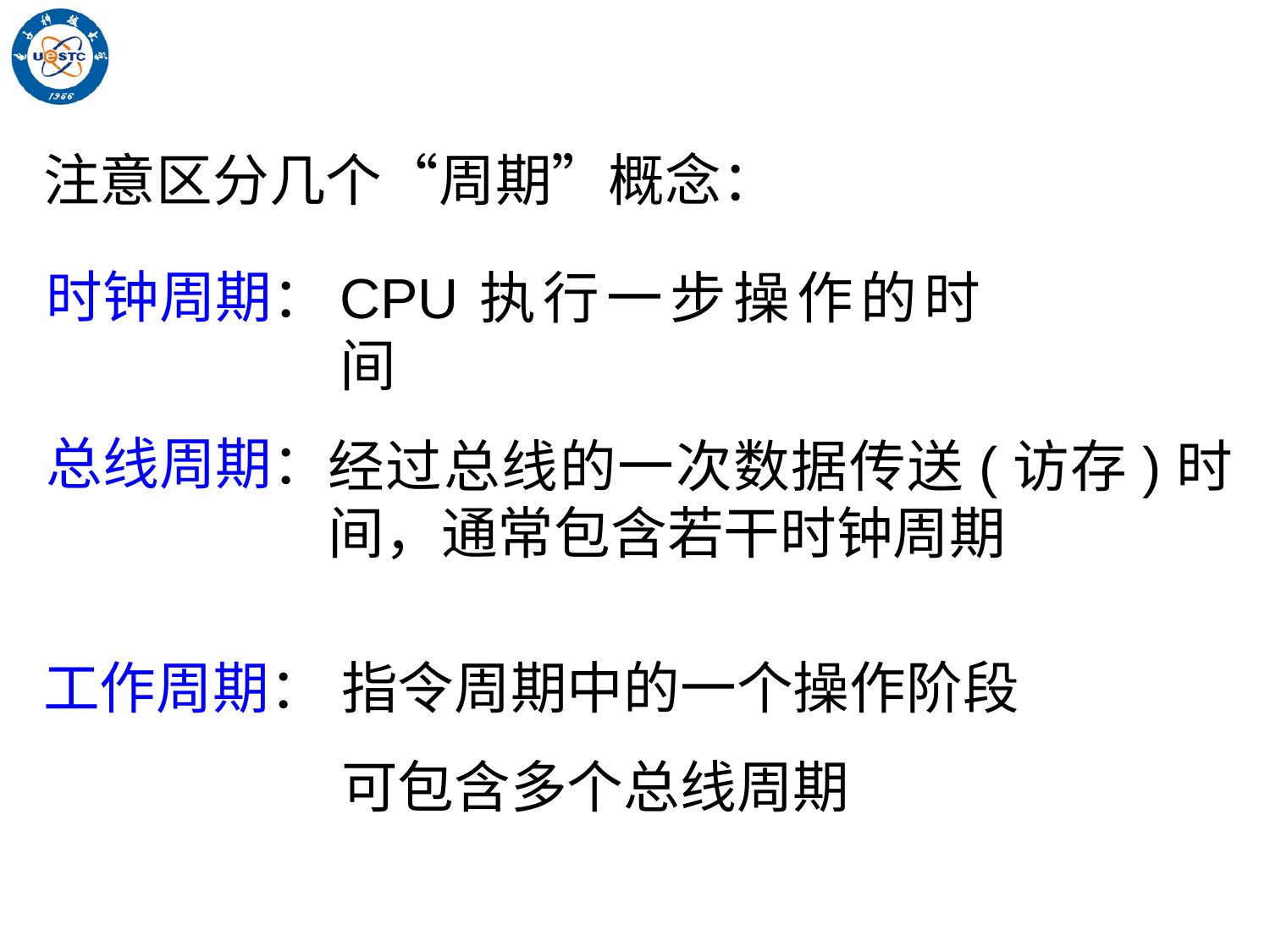

注意区分几个“周期”概念：
时钟周期：
CPU执行一步操作的时间
总线周期：
经过总线的一次数据传送(访存)时间，通常包含若干时钟周期
工作周期：
指令周期中的一个操作阶段
可包含多个总线周期